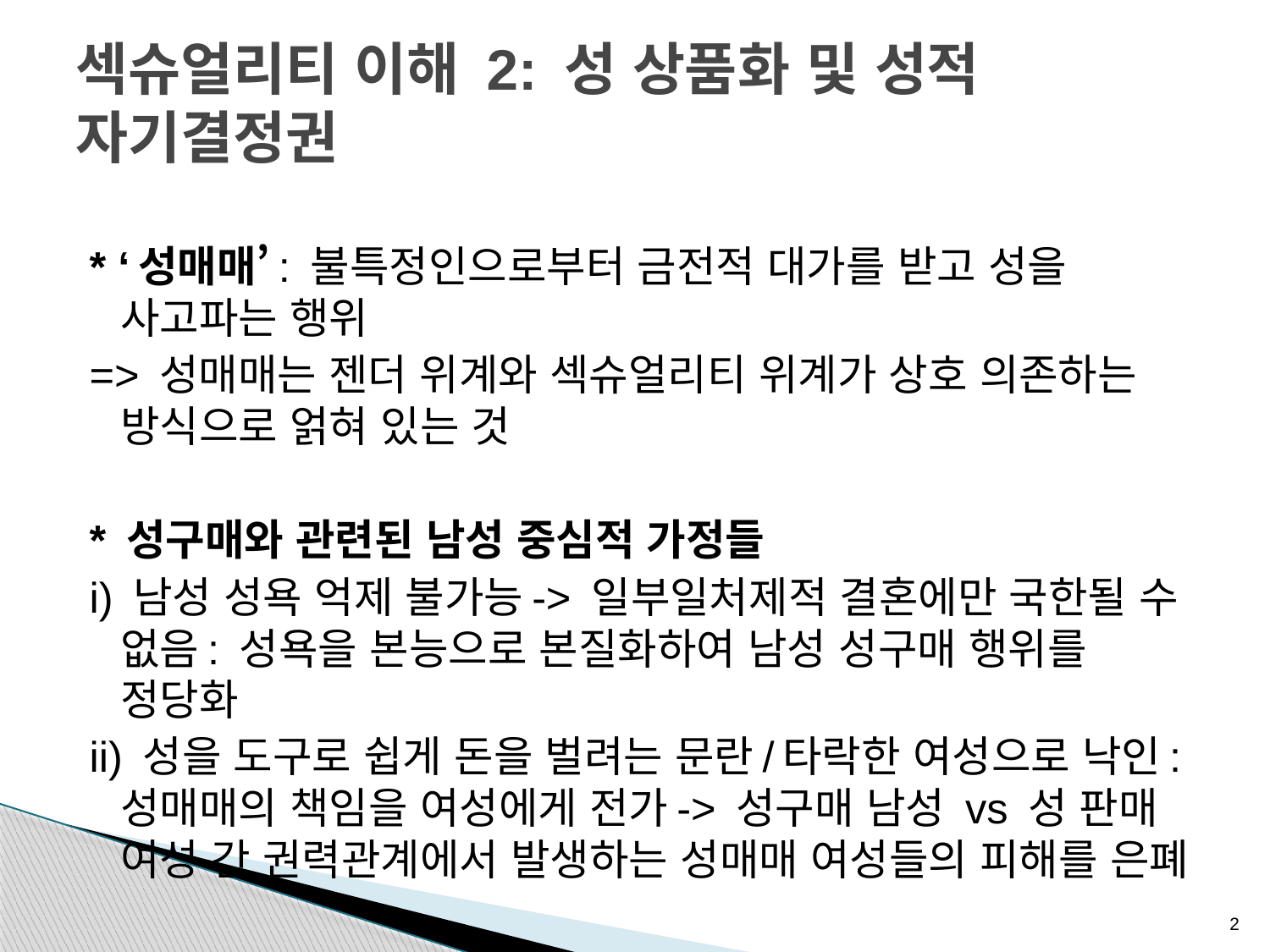

# 섹슈얼리티 이해 2: 성 상품화 및 성적 자기결정권

* ‘성매매’: 불특정인으로부터 금전적 대가를 받고 성을 사고파는 행위
=> 성매매는 젠더 위계와 섹슈얼리티 위계가 상호 의존하는 방식으로 얽혀 있는 것

* 성구매와 관련된 남성 중심적 가정들
i) 남성 성욕 억제 불가능-> 일부일처제적 결혼에만 국한될 수 없음: 성욕을 본능으로 본질화하여 남성 성구매 행위를 정당화
ii) 성을 도구로 쉽게 돈을 벌려는 문란/타락한 여성으로 낙인:성매매의 책임을 여성에게 전가-> 성구매 남성 vs 성 판매 여성 간 권력관계에서 발생하는 성매매 여성들의 피해를 은폐

2